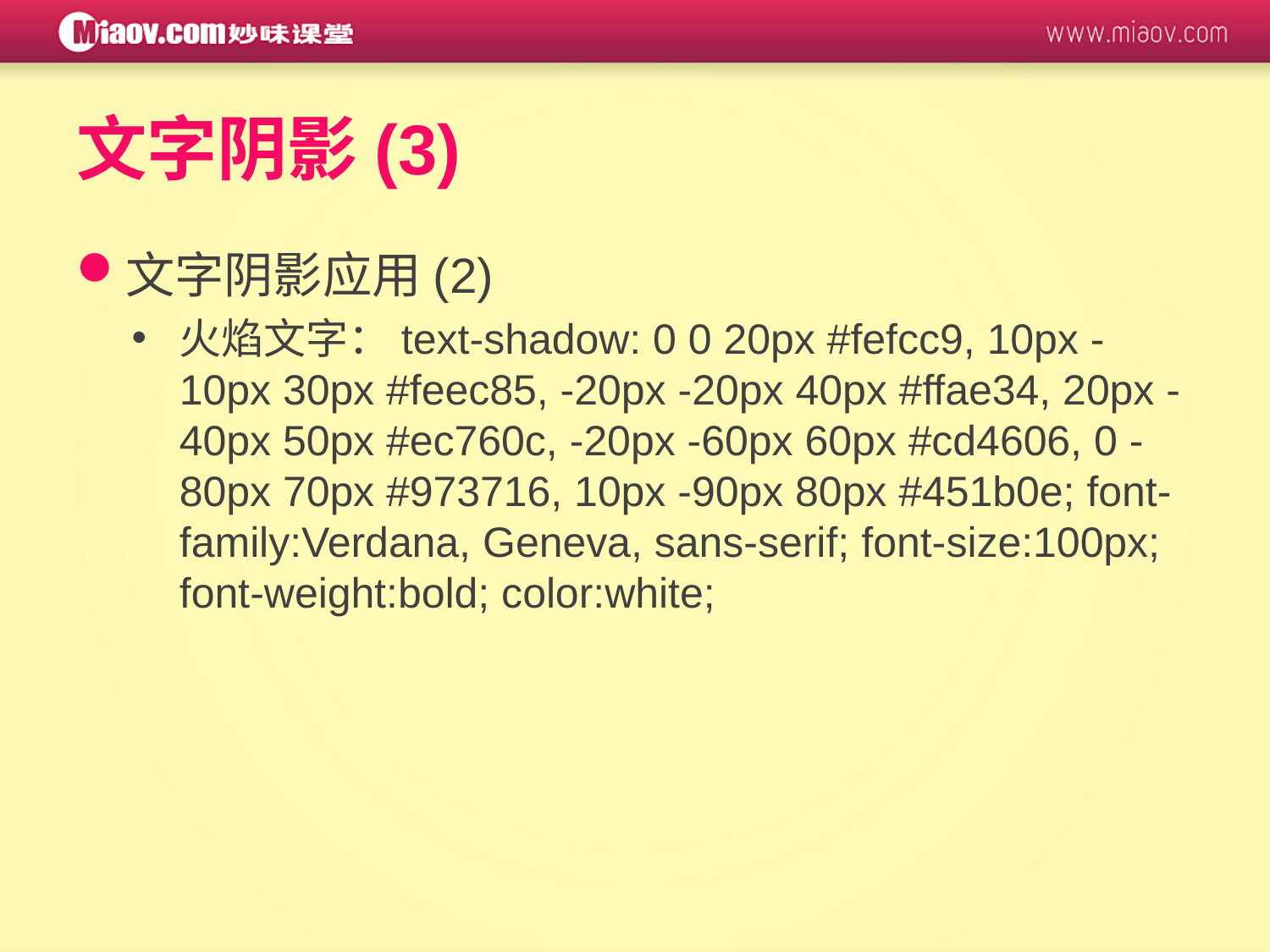

# 文字阴影(3)
文字阴影应用(2)
火焰文字：text-shadow: 0 0 20px #fefcc9, 10px -10px 30px #feec85, -20px -20px 40px #ffae34, 20px -40px 50px #ec760c, -20px -60px 60px #cd4606, 0 -80px 70px #973716, 10px -90px 80px #451b0e; font-family:Verdana, Geneva, sans-serif; font-size:100px; font-weight:bold; color:white;